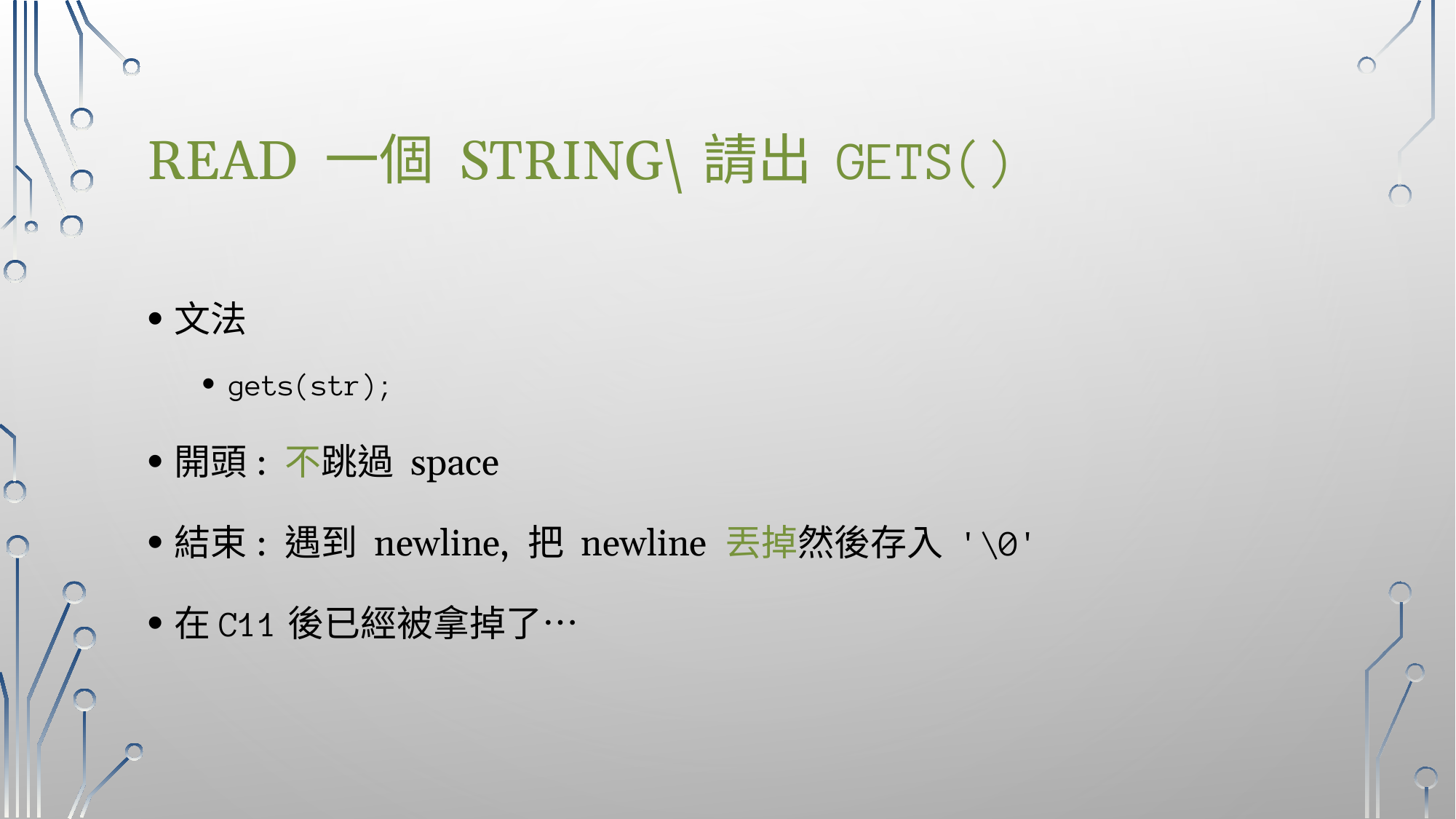

# Read 一個 string\請出 gets()
文法
gets(str);
開頭: 不跳過 space
結束: 遇到 newline, 把 newline 丟掉然後存入 '\0'
在C11後已經被拿掉了…